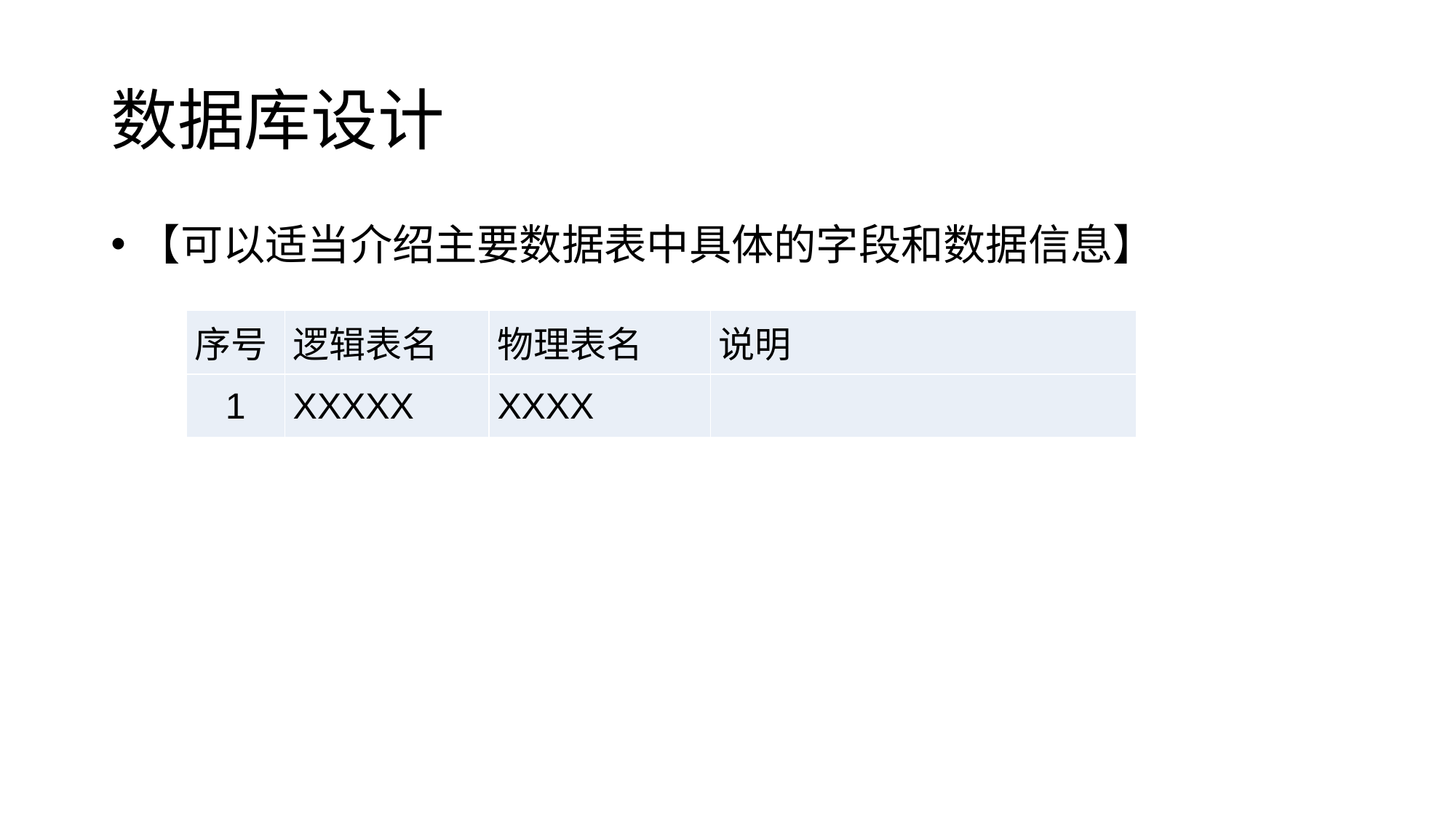

# 数据库设计
【可以适当介绍主要数据表中具体的字段和数据信息】
| 序号 | 逻辑表名 | 物理表名 | 说明 |
| --- | --- | --- | --- |
| 1 | XXXXX | XXXX |  |